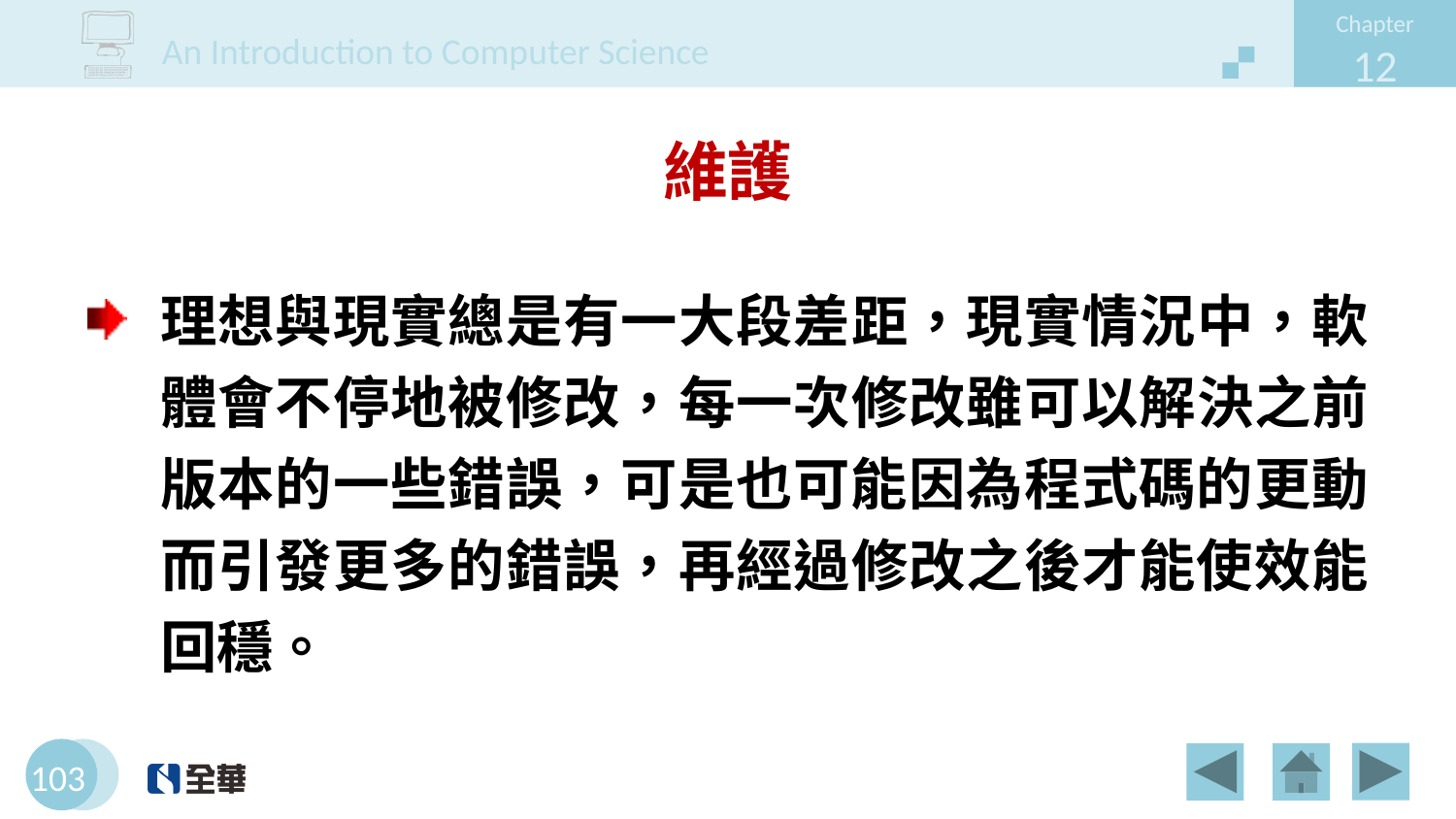

# 維護
理想與現實總是有一大段差距，現實情況中，軟體會不停地被修改，每一次修改雖可以解決之前版本的一些錯誤，可是也可能因為程式碼的更動而引發更多的錯誤，再經過修改之後才能使效能回穩。